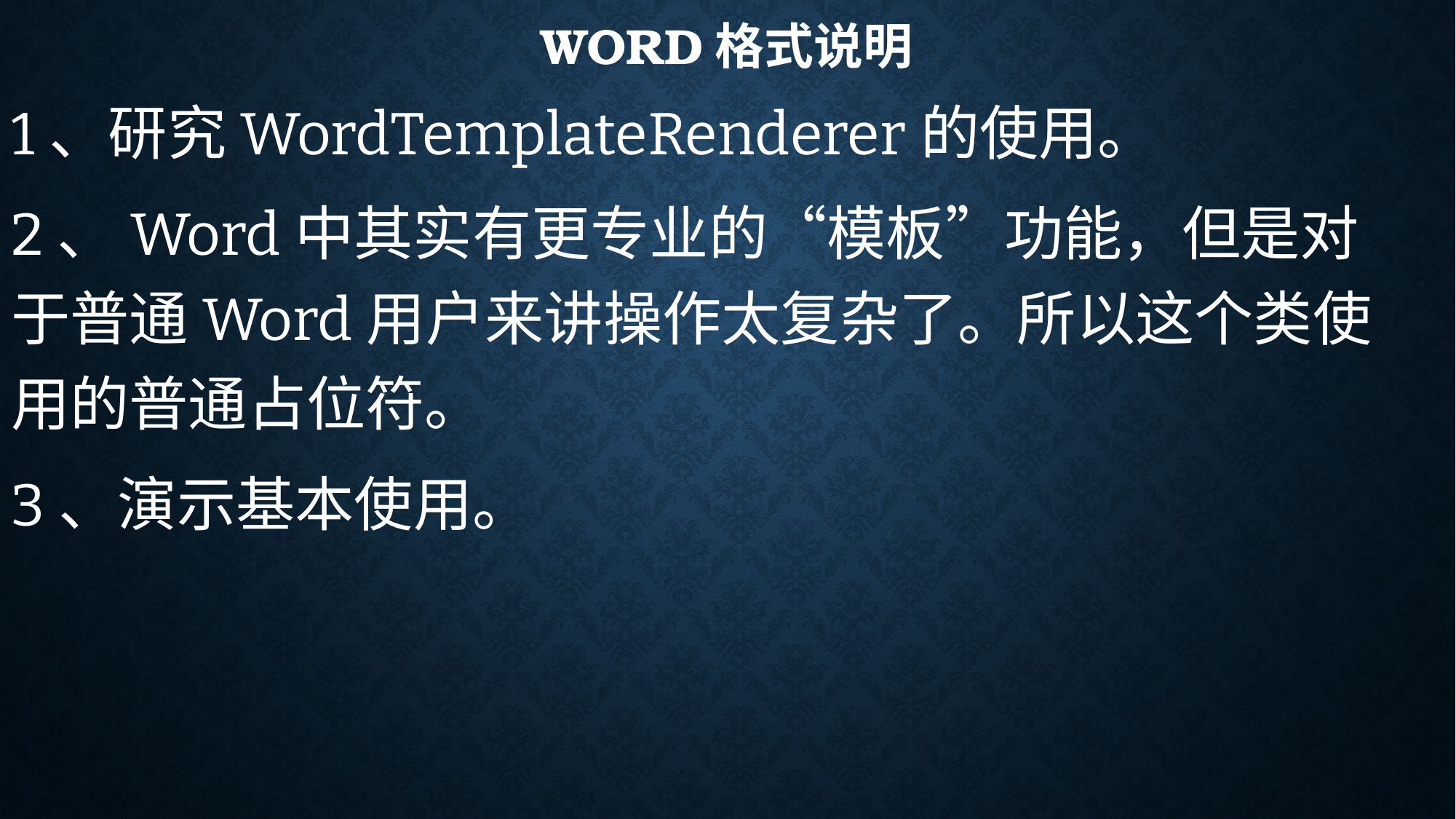

# Word格式说明
1、研究WordTemplateRenderer的使用。
2、Word中其实有更专业的“模板”功能，但是对于普通Word用户来讲操作太复杂了。所以这个类使用的普通占位符。
3、演示基本使用。